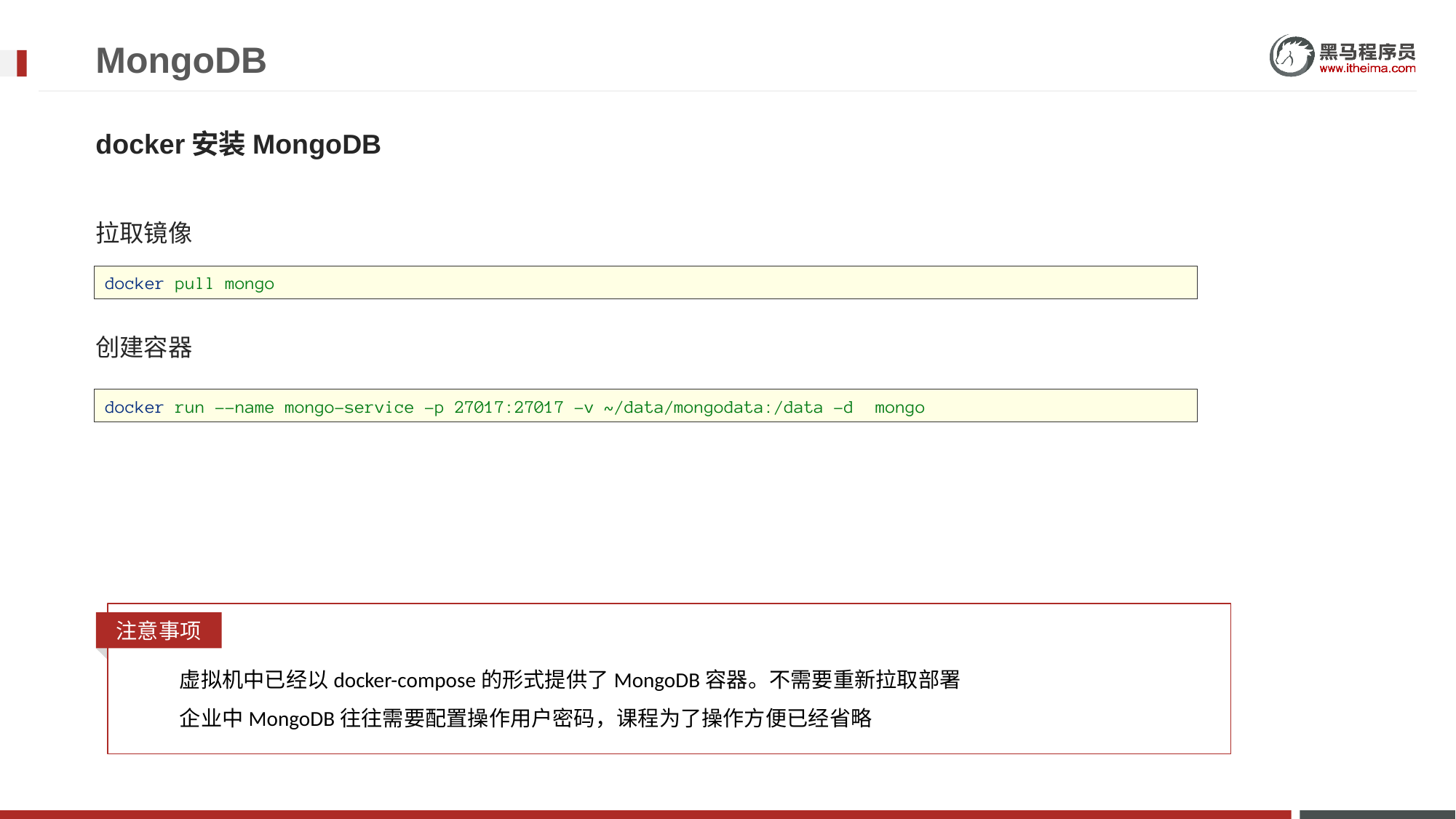

# MongoDB
docker安装MongoDB
拉取镜像
docker pull mongo
创建容器
docker run --name mongo-service -p 27017:27017 -v ~/data/mongodata:/data -d  mongo

注意事项

虚拟机中已经以docker-compose的形式提供了MongoDB容器。不需要重新拉取部署
企业中MongoDB往往需要配置操作用户密码，课程为了操作方便已经省略